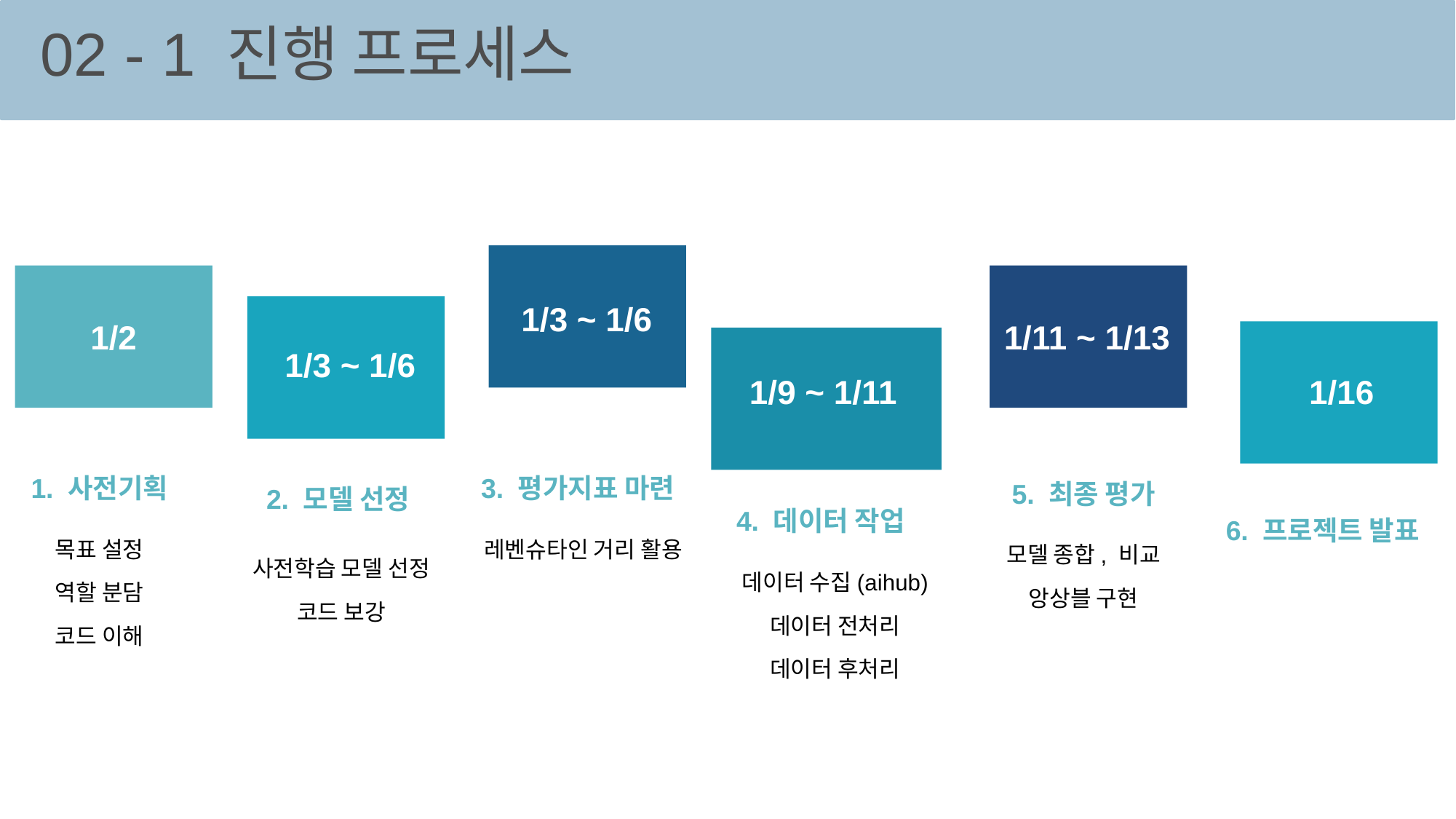

02 - 1 진행 프로세스

1/11 ~ 1/13
1/3 ~ 1/6

1/2

1/3 ~ 1/6
1/9 ~ 1/11
1/16
1. 사전기획
목표 설정
역할 분담
코드 이해
3. 평가지표 마련
레벤슈타인 거리 활용
5. 최종 평가
모델 종합, 비교
앙상블 구현
2. 모델 선정
사전학습 모델 선정
코드 보강
4. 데이터 작업
데이터 수집(aihub)
데이터 전처리
데이터 후처리
6. 프로젝트 발표